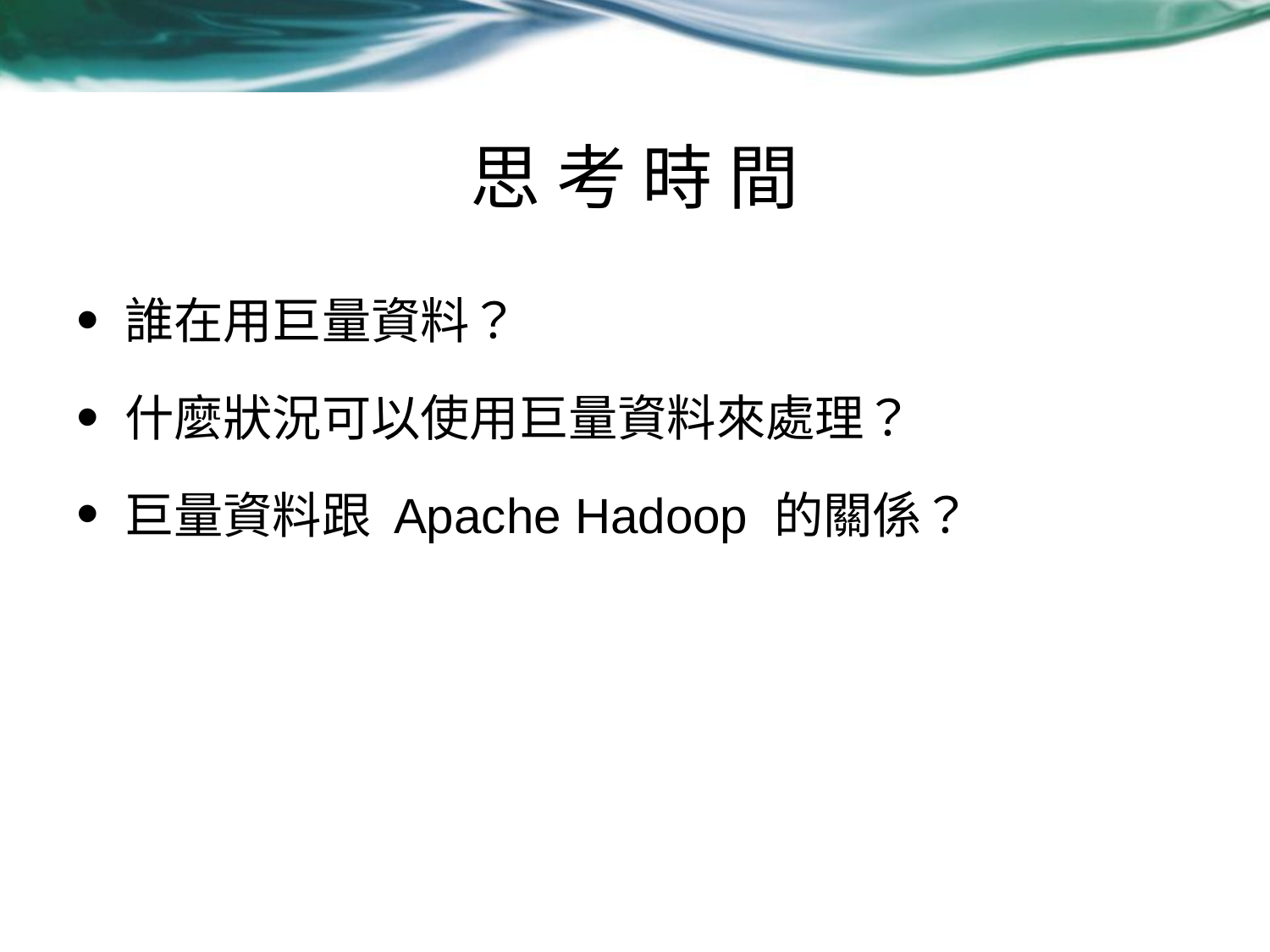

# 思 考 時 間
誰在用巨量資料？
什麼狀況可以使用巨量資料來處理？
巨量資料跟 Apache Hadoop 的關係？